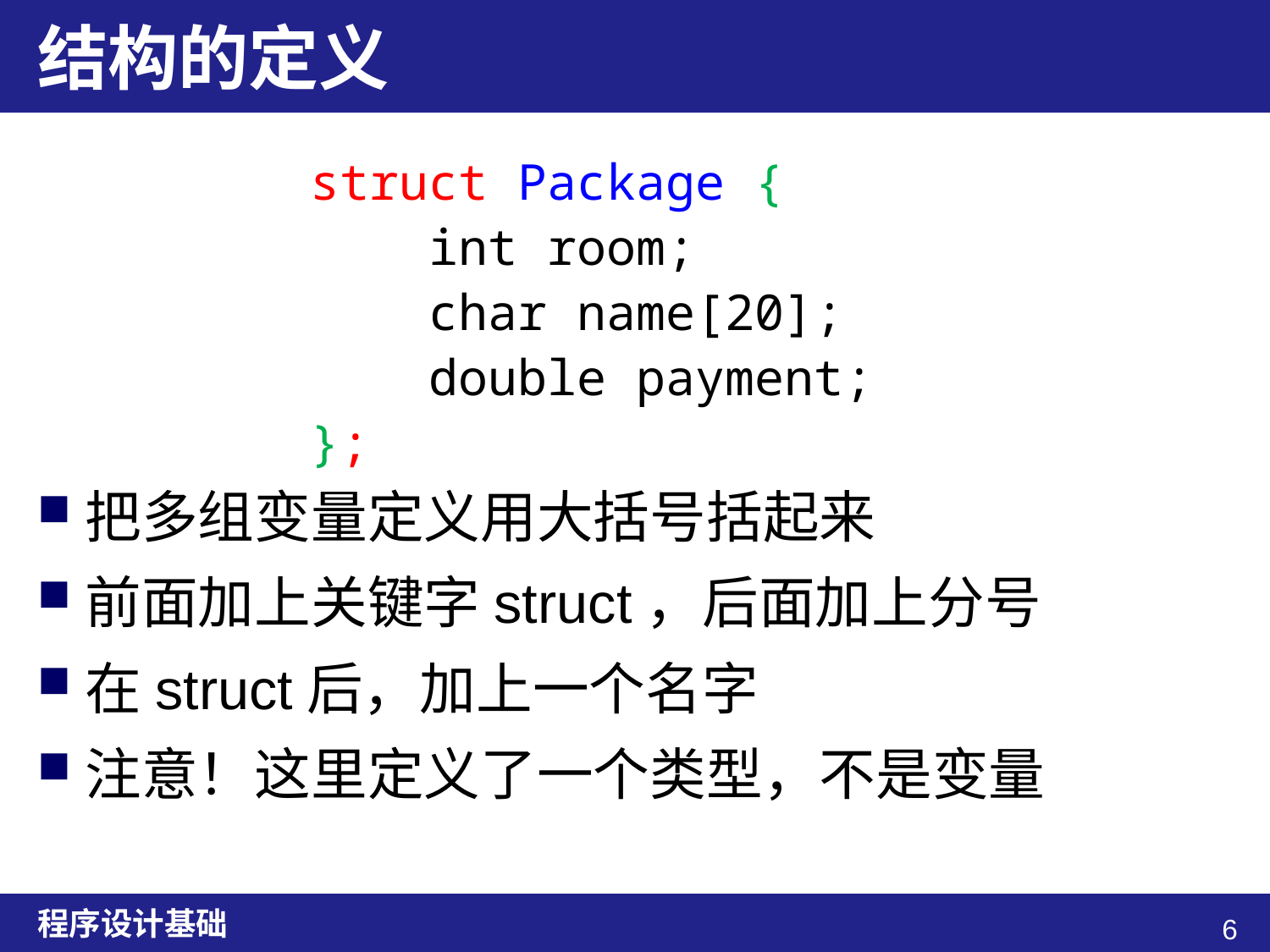

# 结构的定义

把多组变量定义用大括号括起来
前面加上关键字struct，后面加上分号
在struct后，加上一个名字
注意！这里定义了一个类型，不是变量
struct Package {
    int room;
    char name[20];
    double payment;
};